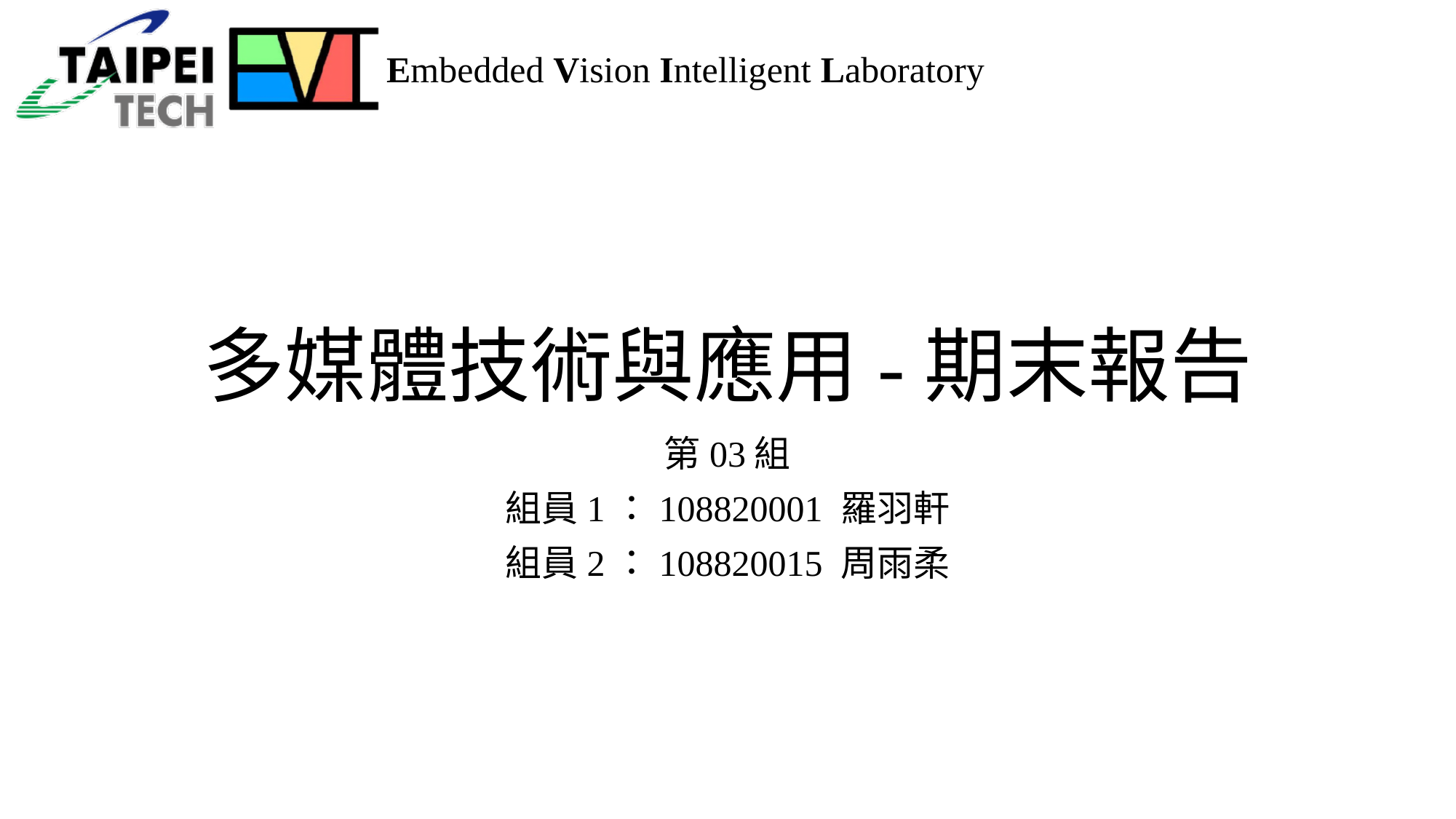

# 多媒體技術與應用-期末報告
第03組
組員1：108820001 羅羽軒
組員2：108820015 周雨柔